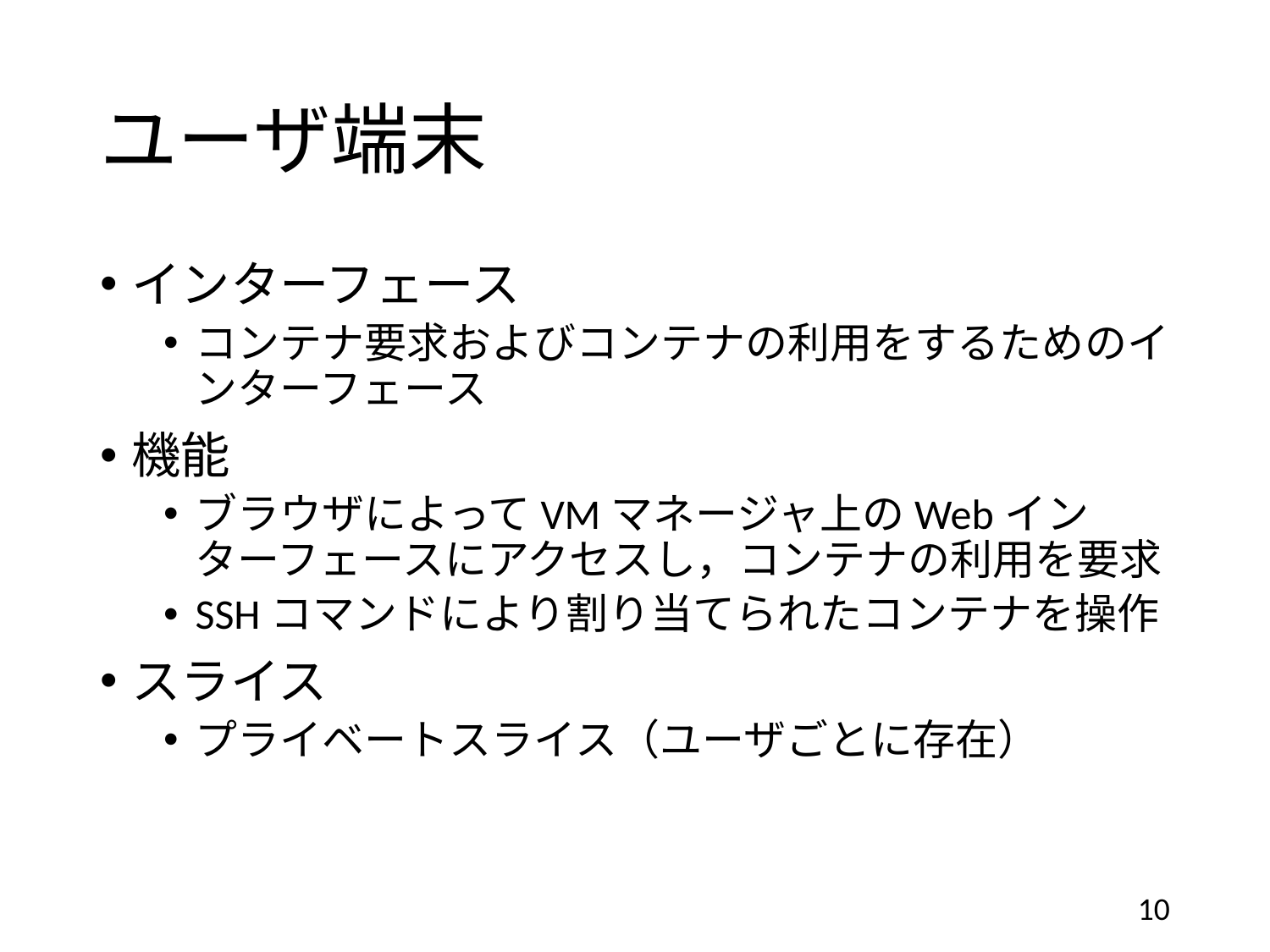

# ユーザ端末
インターフェース
コンテナ要求およびコンテナの利用をするためのインターフェース
機能
ブラウザによってVMマネージャ上のWebインターフェースにアクセスし，コンテナの利用を要求
SSHコマンドにより割り当てられたコンテナを操作
スライス
プライベートスライス（ユーザごとに存在）

10